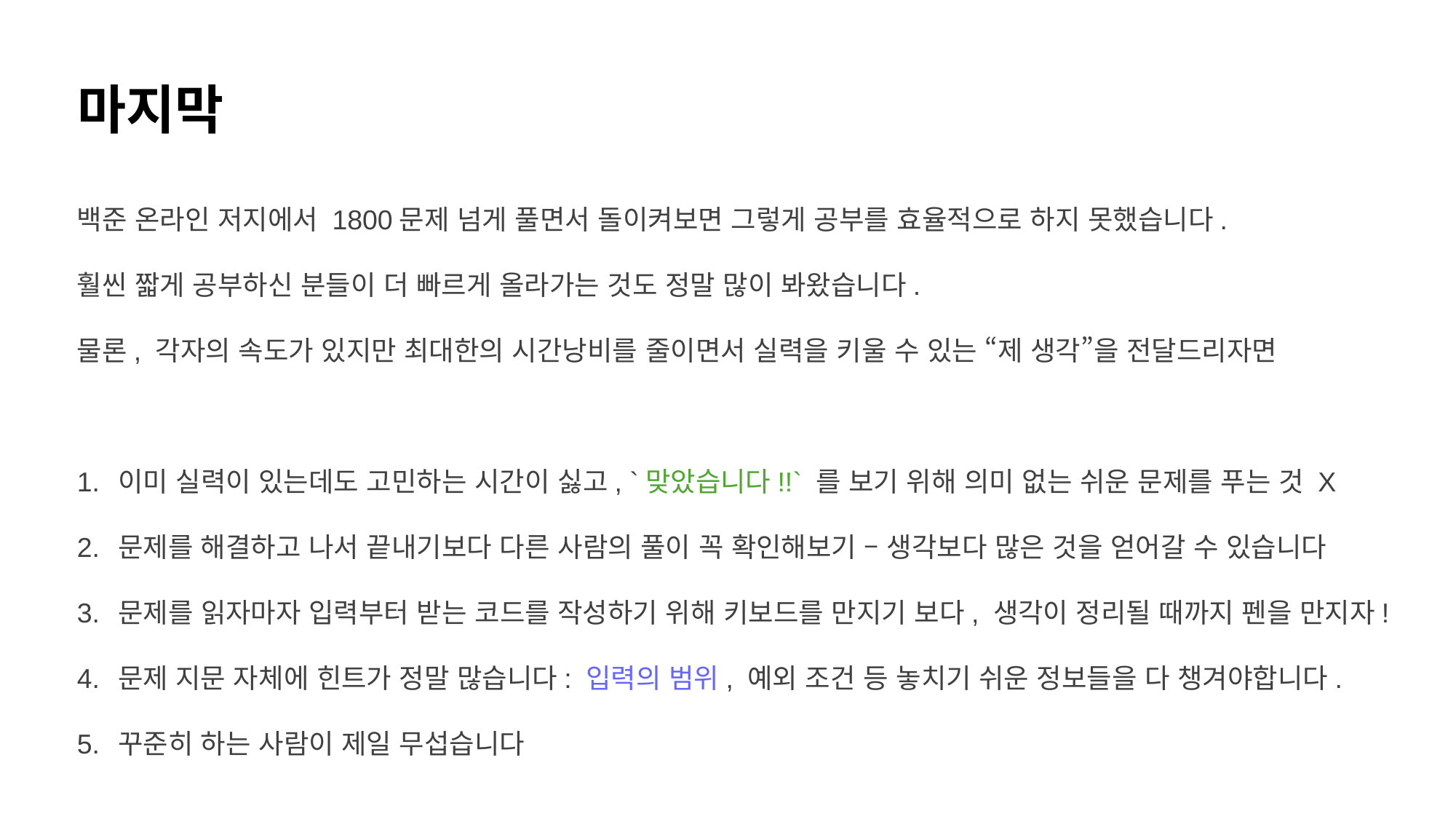

마지막
백준 온라인 저지에서 1800문제 넘게 풀면서 돌이켜보면 그렇게 공부를 효율적으로 하지 못했습니다.
훨씬 짧게 공부하신 분들이 더 빠르게 올라가는 것도 정말 많이 봐왔습니다.
물론, 각자의 속도가 있지만 최대한의 시간낭비를 줄이면서 실력을 키울 수 있는 “제 생각”을 전달드리자면

이미 실력이 있는데도 고민하는 시간이 싫고, `맞았습니다!!` 를 보기 위해 의미 없는 쉬운 문제를 푸는 것 X
문제를 해결하고 나서 끝내기보다 다른 사람의 풀이 꼭 확인해보기 – 생각보다 많은 것을 얻어갈 수 있습니다
문제를 읽자마자 입력부터 받는 코드를 작성하기 위해 키보드를 만지기 보다, 생각이 정리될 때까지 펜을 만지자!
문제 지문 자체에 힌트가 정말 많습니다: 입력의 범위, 예외 조건 등 놓치기 쉬운 정보들을 다 챙겨야합니다.
꾸준히 하는 사람이 제일 무섭습니다